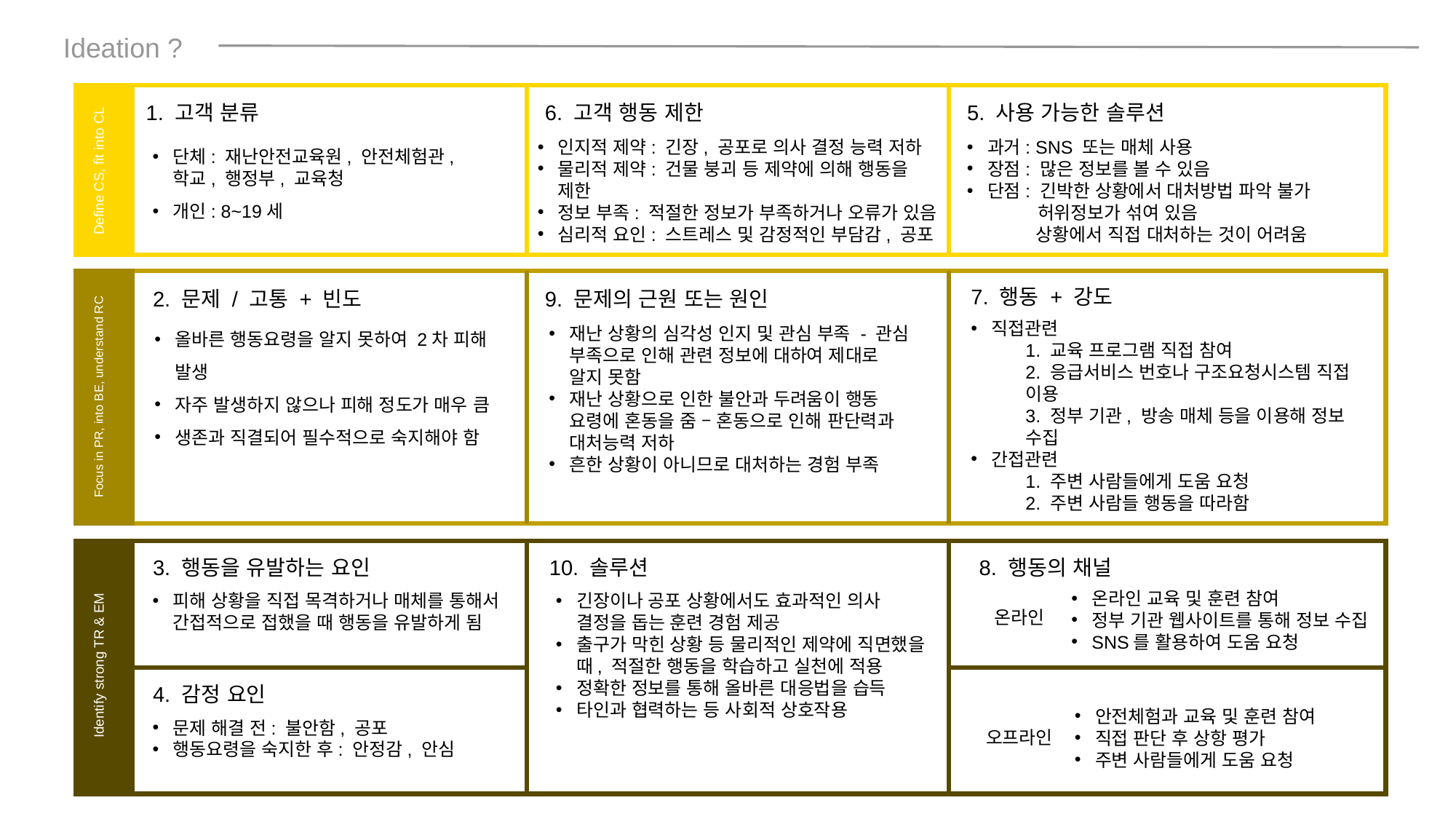

Ideation ?
Define CS, fit into CL

1. 고객 분류
6. 고객 행동 제한
5. 사용 가능한 솔루션
인지적 제약: 긴장, 공포로 의사 결정 능력 저하
물리적 제약: 건물 붕괴 등 제약에 의해 행동을 제한
정보 부족: 적절한 정보가 부족하거나 오류가 있음
심리적 요인: 스트레스 및 감정적인 부담감, 공포
과거: SNS 또는 매체 사용
장점: 많은 정보를 볼 수 있음
단점: 긴박한 상황에서 대처방법 파악 불가
             허위정보가 섞여 있음
  상황에서 직접 대처하는 것이 어려움
단체: 재난안전교육원, 안전체험관, 학교, 행정부, 교육청
개인: 8~19세
Focus in PR, into BE, understand RC

7. 행동 + 강도
2. 문제 / 고통 + 빈도
9. 문제의 근원 또는 원인
올바른 행동요령을 알지 못하여 2차 피해 발생
자주 발생하지 않으나 피해 정도가 매우 큼
생존과 직결되어 필수적으로 숙지해야 함
직접관련
1. 교육 프로그램 직접 참여
2. 응급서비스 번호나 구조요청시스템 직접 이용
3. 정부 기관, 방송 매체 등을 이용해 정보 수집
간접관련
1. 주변 사람들에게 도움 요청
2. 주변 사람들 행동을 따라함
재난 상황의 심각성 인지 및 관심 부족 - 관심 부족으로 인해 관련 정보에 대하여 제대로 알지 못함
재난 상황으로 인한 불안과 두려움이 행동 요령에 혼동을 줌 – 혼동으로 인해 판단력과 대처능력 저하
흔한 상황이 아니므로 대처하는 경험 부족

3. 행동을 유발하는 요인
10. 솔루션
8. 행동의 채널
Identify strong TR & EM
온라인 교육 및 훈련 참여
정부 기관 웹사이트를 통해 정보 수집
SNS를 활용하여 도움 요청
피해 상황을 직접 목격하거나 매체를 통해서 간접적으로 접했을 때 행동을 유발하게 됨
긴장이나 공포 상황에서도 효과적인 의사 결정을 돕는 훈련 경험 제공
출구가 막힌 상황 등 물리적인 제약에 직면했을 때, 적절한 행동을 학습하고 실천에 적용
정확한 정보를 통해 올바른 대응법을 습득
타인과 협력하는 등 사회적 상호작용
온라인
4. 감정 요인
안전체험과 교육 및 훈련 참여
직접 판단 후 상항 평가
주변 사람들에게 도움 요청
문제 해결 전: 불안함, 공포
행동요령을 숙지한 후: 안정감, 안심
오프라인